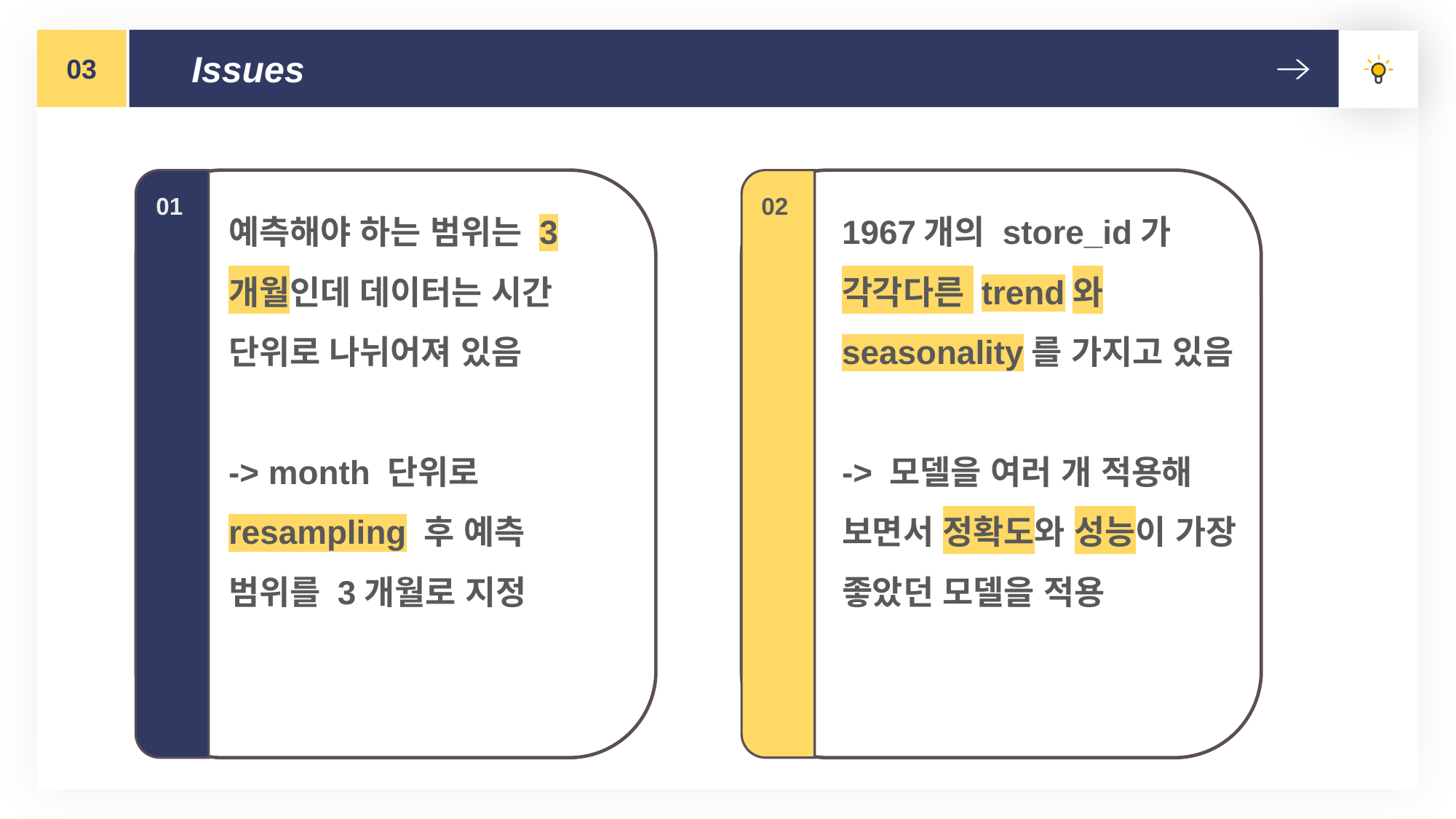

03
Issues

01
예측해야 하는 범위는 3개월인데 데이터는 시간 단위로 나뉘어져 있음

-> month 단위로 resampling 후 예측 범위를 3개월로 지정

02
1967개의 store_id가 각각다른 trend와 seasonality를 가지고 있음

-> 모델을 여러 개 적용해 보면서 정확도와 성능이 가장 좋았던 모델을 적용
자료조사
▶